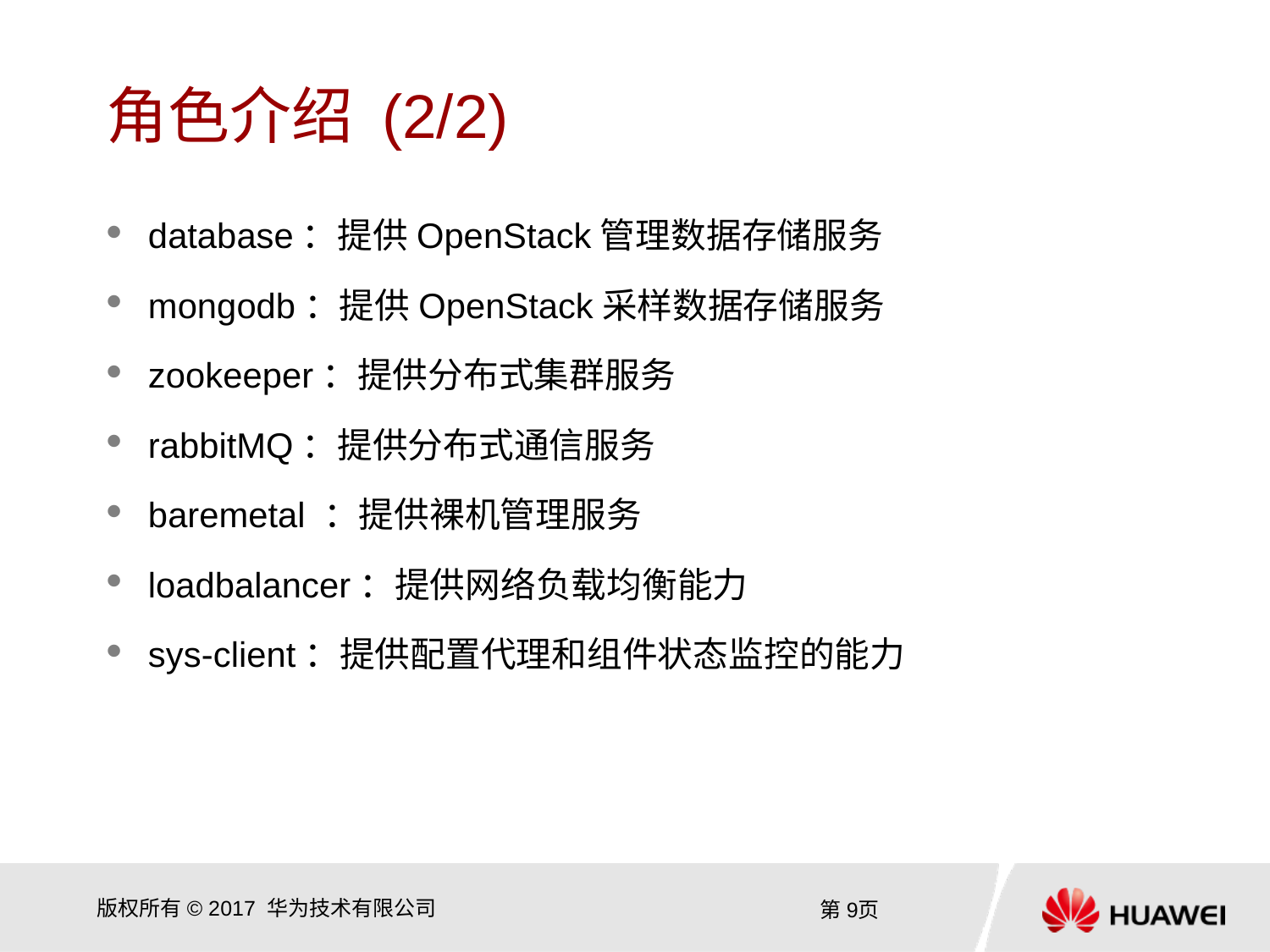

# 角色介绍 (2/2)
database：提供OpenStack管理数据存储服务
mongodb：提供OpenStack采样数据存储服务
zookeeper：提供分布式集群服务
rabbitMQ：提供分布式通信服务
baremetal ：提供裸机管理服务
loadbalancer：提供网络负载均衡能力
sys-client：提供配置代理和组件状态监控的能力